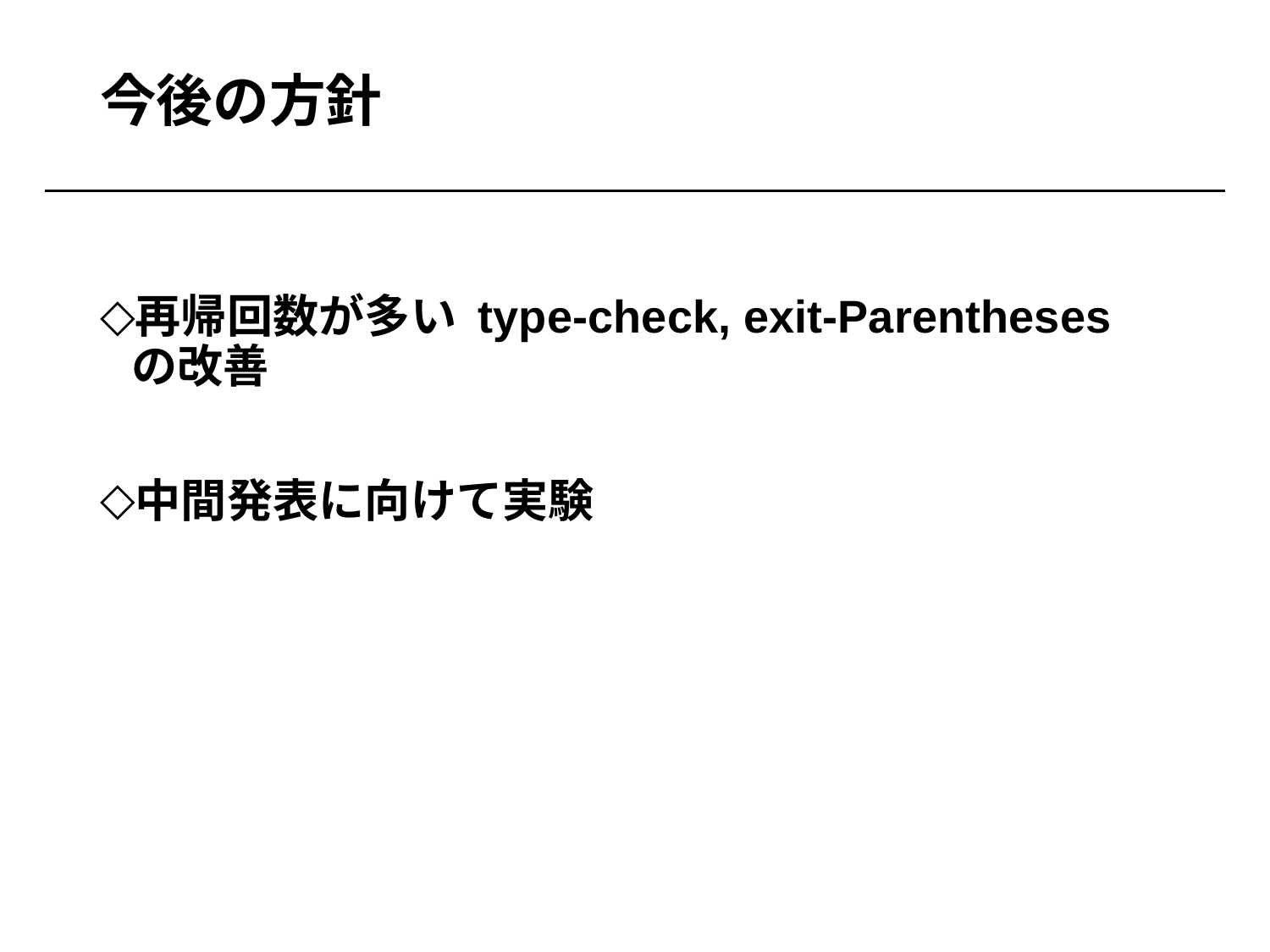

# 今後の方針

再帰回数が多い type-check, exit-Parentheses の改善

中間発表に向けて実験